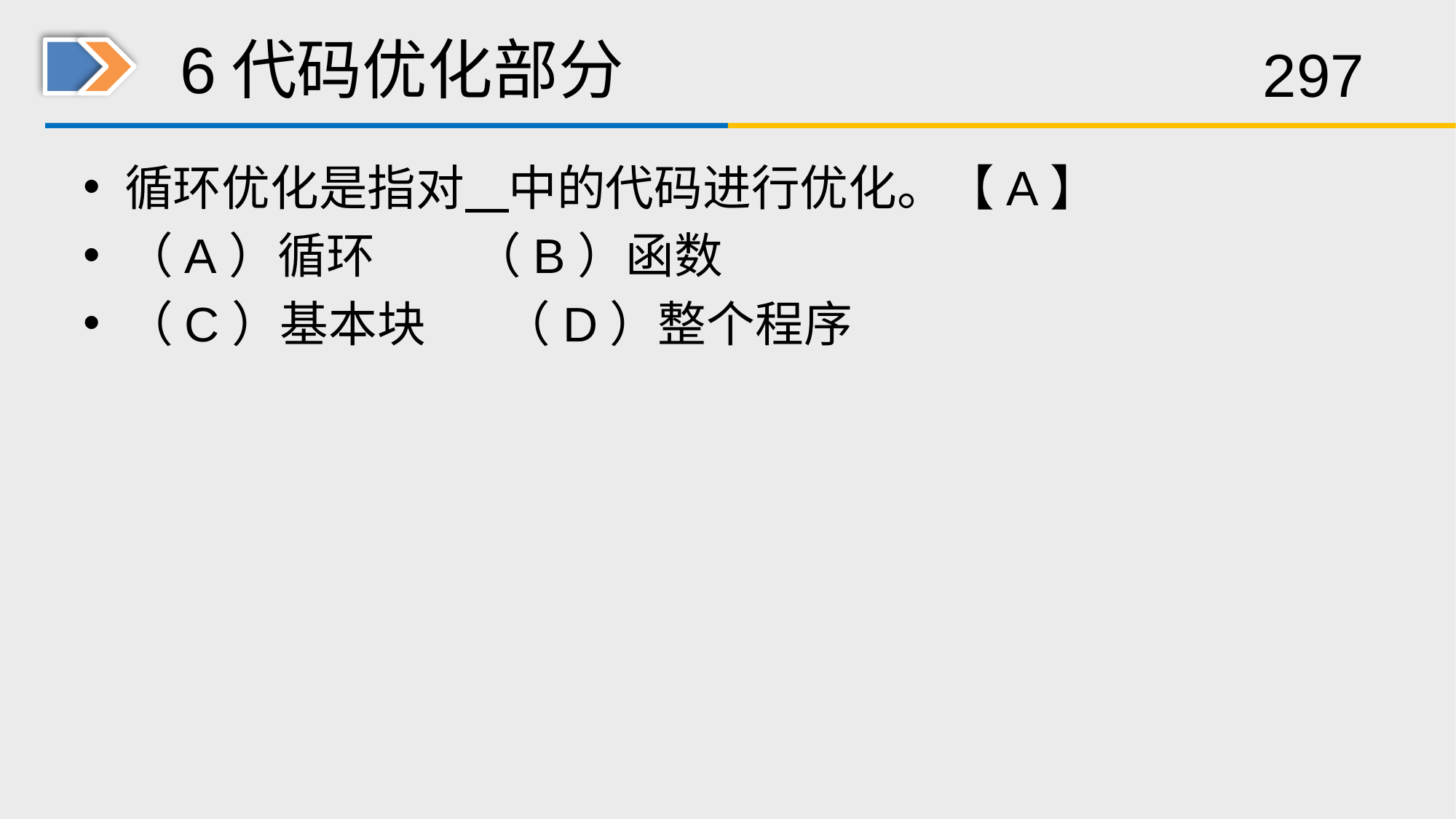

# 6代码优化部分
297
循环优化是指对    中的代码进行优化。【A】
（A）循环         （B）函数
（C）基本块       （D）整个程序